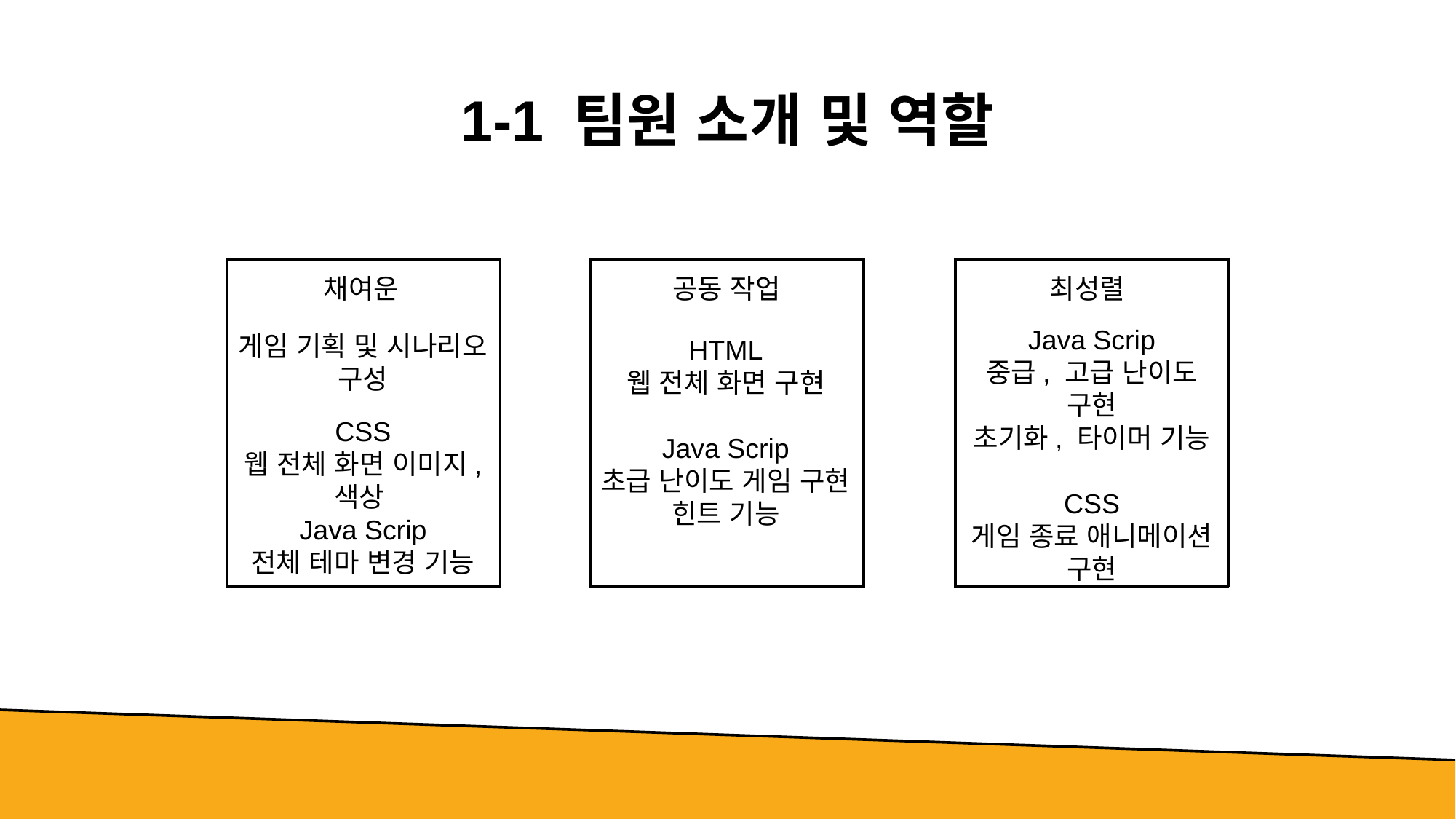

# 1-1 팀원 소개 및 역할

채여운
공동 작업
최성렬
Java Scrip
중급, 고급 난이도 구현
초기화, 타이머 기능

CSS
게임 종료 애니메이션 구현
게임 기획 및 시나리오 구성

CSS
웹 전체 화면 이미지, 색상
Java Scrip
전체 테마 변경 기능
HTML
웹 전체 화면 구현

Java Scrip
초급 난이도 게임 구현
힌트 기능